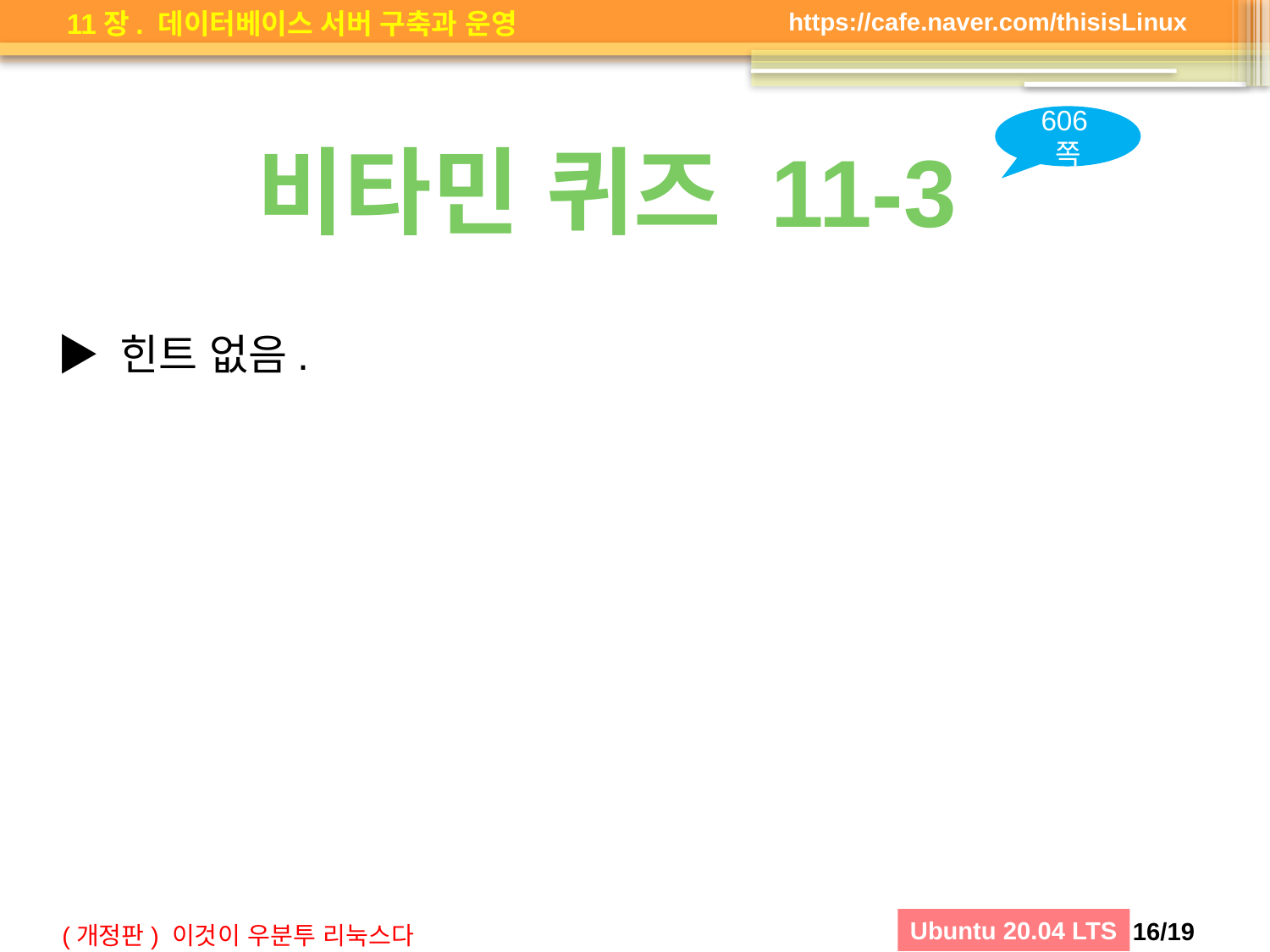

606쪽
비타민 퀴즈 11-3
▶ 힌트 없음.